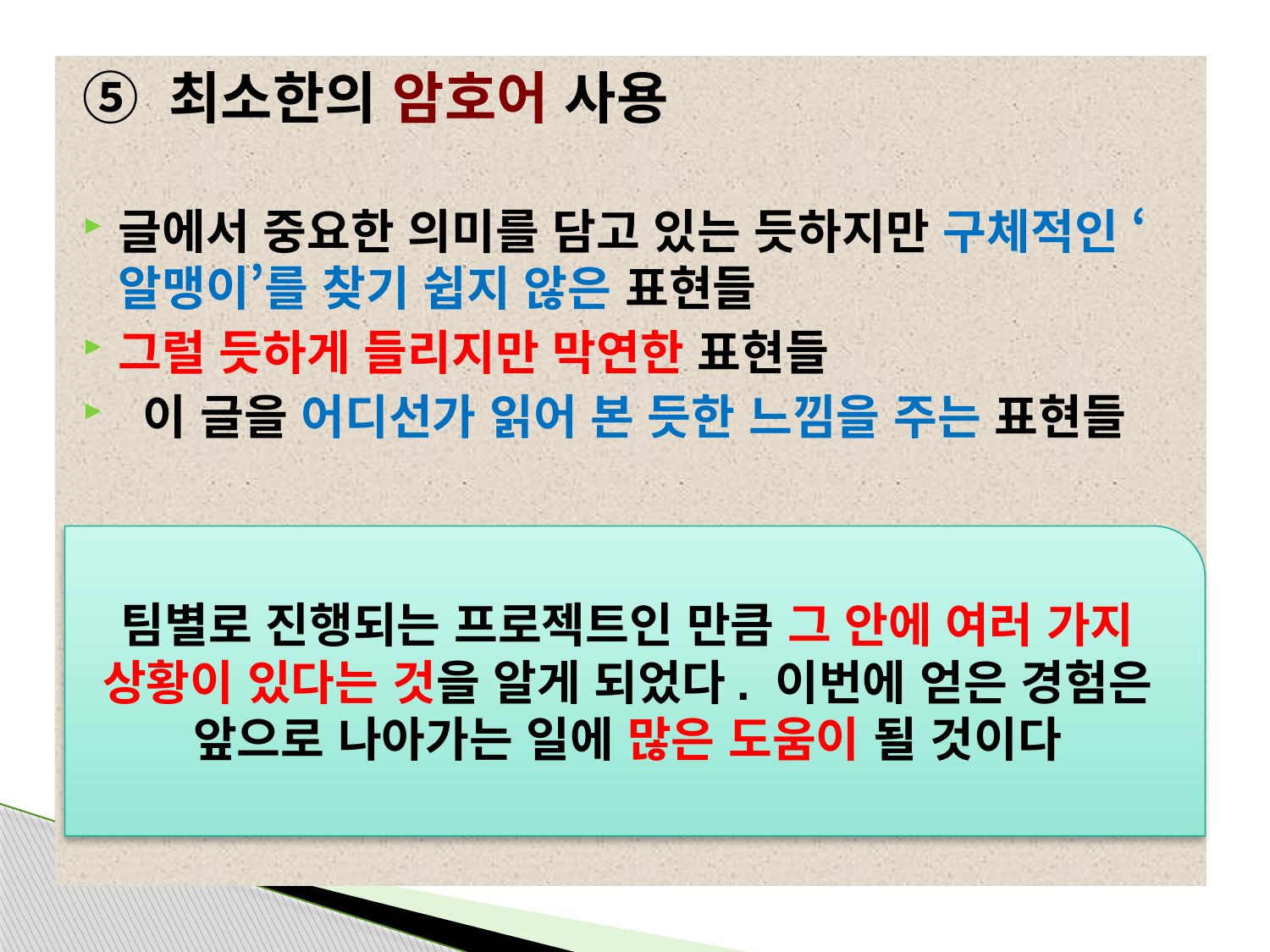

#
⑤ 최소한의 암호어 사용

글에서 중요한 의미를 담고 있는 듯하지만 구체적인 ‘알맹이’를 찾기 쉽지 않은 표현들
그럴 듯하게 들리지만 막연한 표현들
 이 글을 어디선가 읽어 본 듯한 느낌을 주는 표현들

팀별로 진행되는 프로젝트인 만큼 그 안에 여러 가지 상황이 있다는 것을 알게 되었다. 이번에 얻은 경험은 앞으로 나아가는 일에 많은 도움이 될 것이다